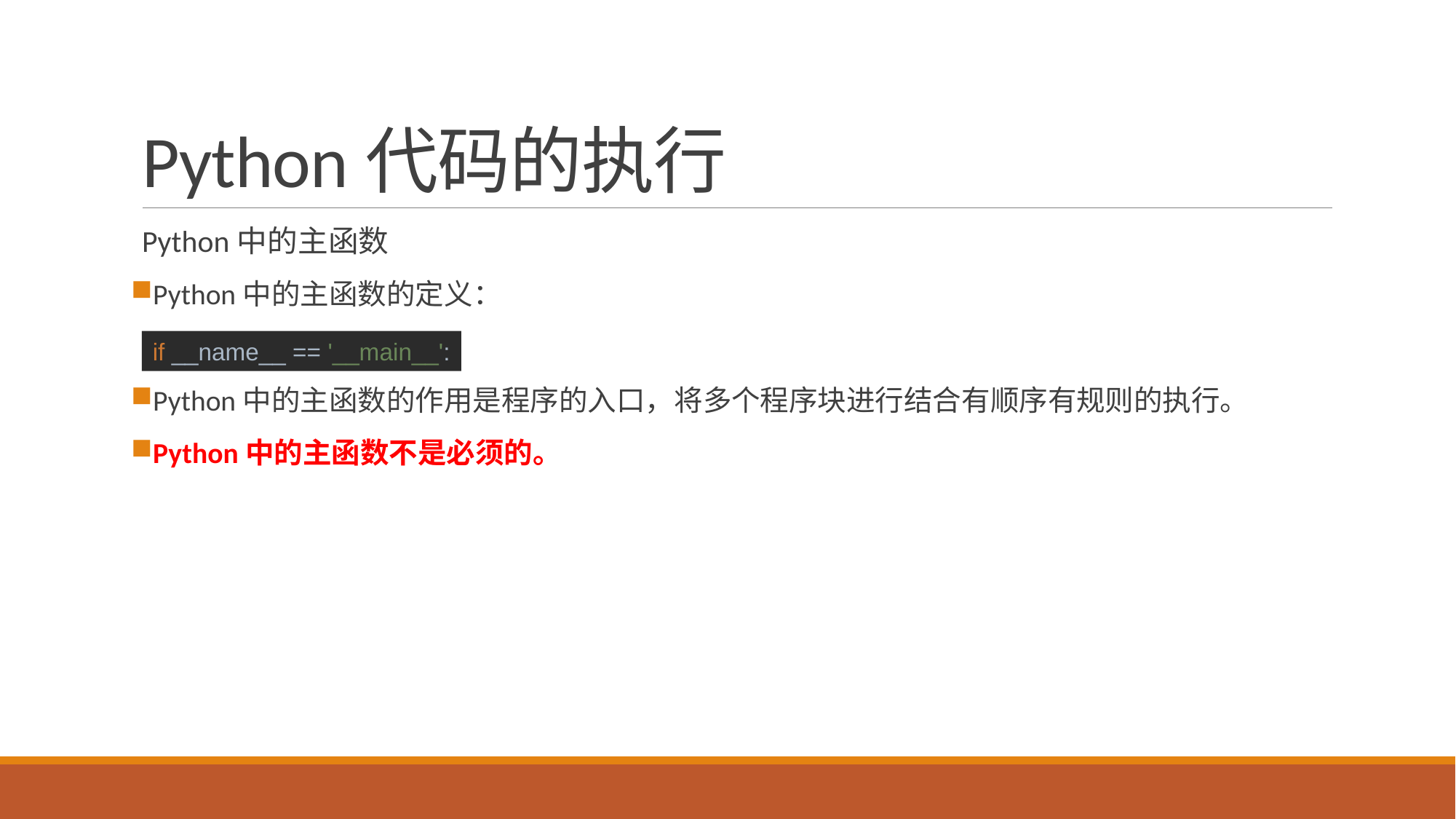

# Python代码的执行
Python中的主函数
Python中的主函数的定义：

Python中的主函数的作用是程序的入口，将多个程序块进行结合有顺序有规则的执行。
Python中的主函数不是必须的。

if __name__ == '__main__':